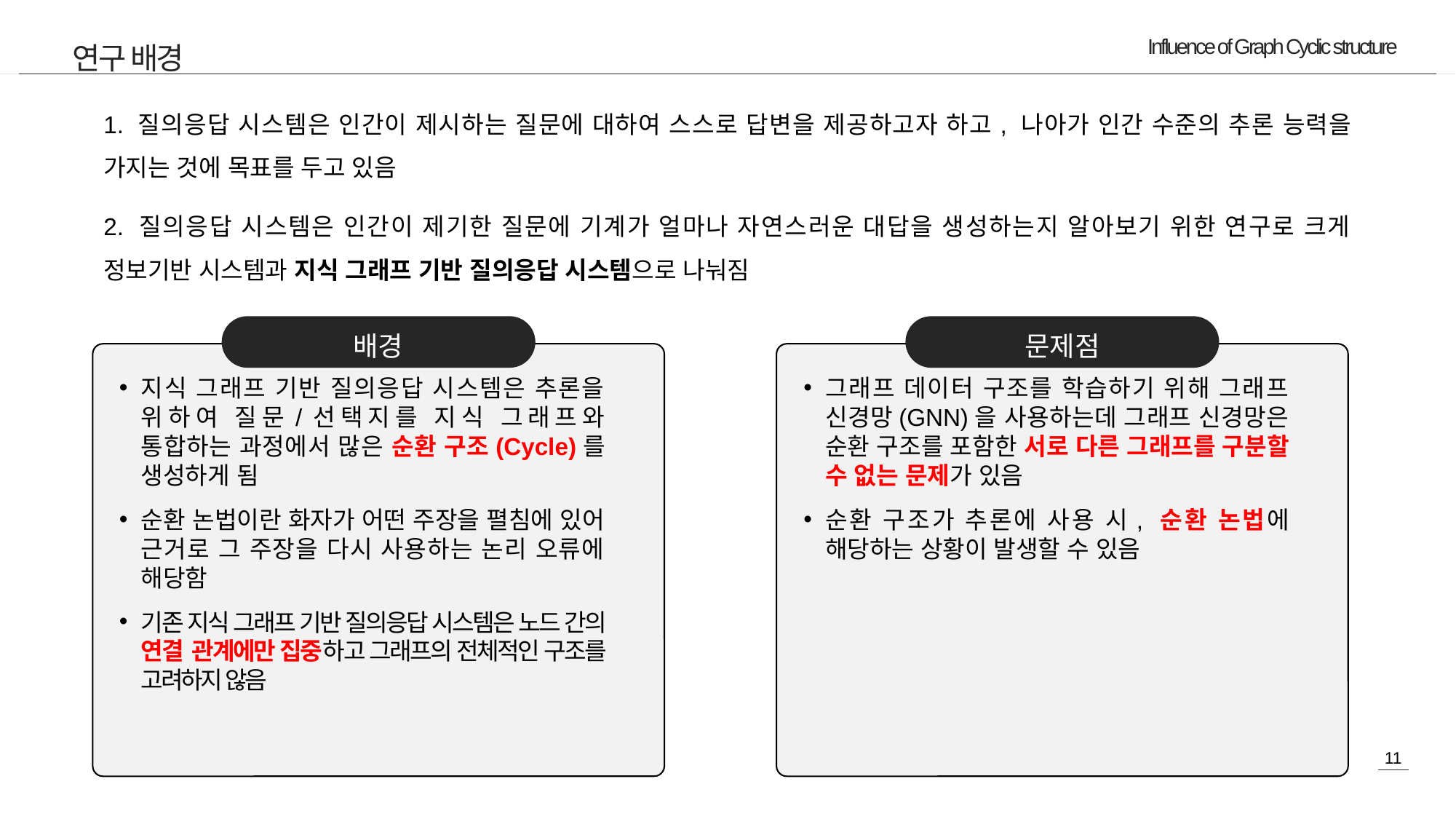

연구 배경
1. 질의응답 시스템은 인간이 제시하는 질문에 대하여 스스로 답변을 제공하고자 하고, 나아가 인간 수준의 추론 능력을 가지는 것에 목표를 두고 있음
2. 질의응답 시스템은 인간이 제기한 질문에 기계가 얼마나 자연스러운 대답을 생성하는지 알아보기 위한 연구로 크게 정보기반 시스템과 지식 그래프 기반 질의응답 시스템으로 나눠짐

배경

문제점

지식 그래프 기반 질의응답 시스템은 추론을 위하여 질문/선택지를 지식 그래프와 통합하는 과정에서 많은 순환 구조(Cycle)를 생성하게 됨
순환 논법이란 화자가 어떤 주장을 펼침에 있어 근거로 그 주장을 다시 사용하는 논리 오류에 해당함
기존 지식 그래프 기반 질의응답 시스템은 노드 간의 연결 관계에만 집중하고 그래프의 전체적인 구조를 고려하지 않음

그래프 데이터 구조를 학습하기 위해 그래프 신경망(GNN)을 사용하는데 그래프 신경망은 순환 구조를 포함한 서로 다른 그래프를 구분할 수 없는 문제가 있음
순환 구조가 추론에 사용 시, 순환 논법에 해당하는 상황이 발생할 수 있음